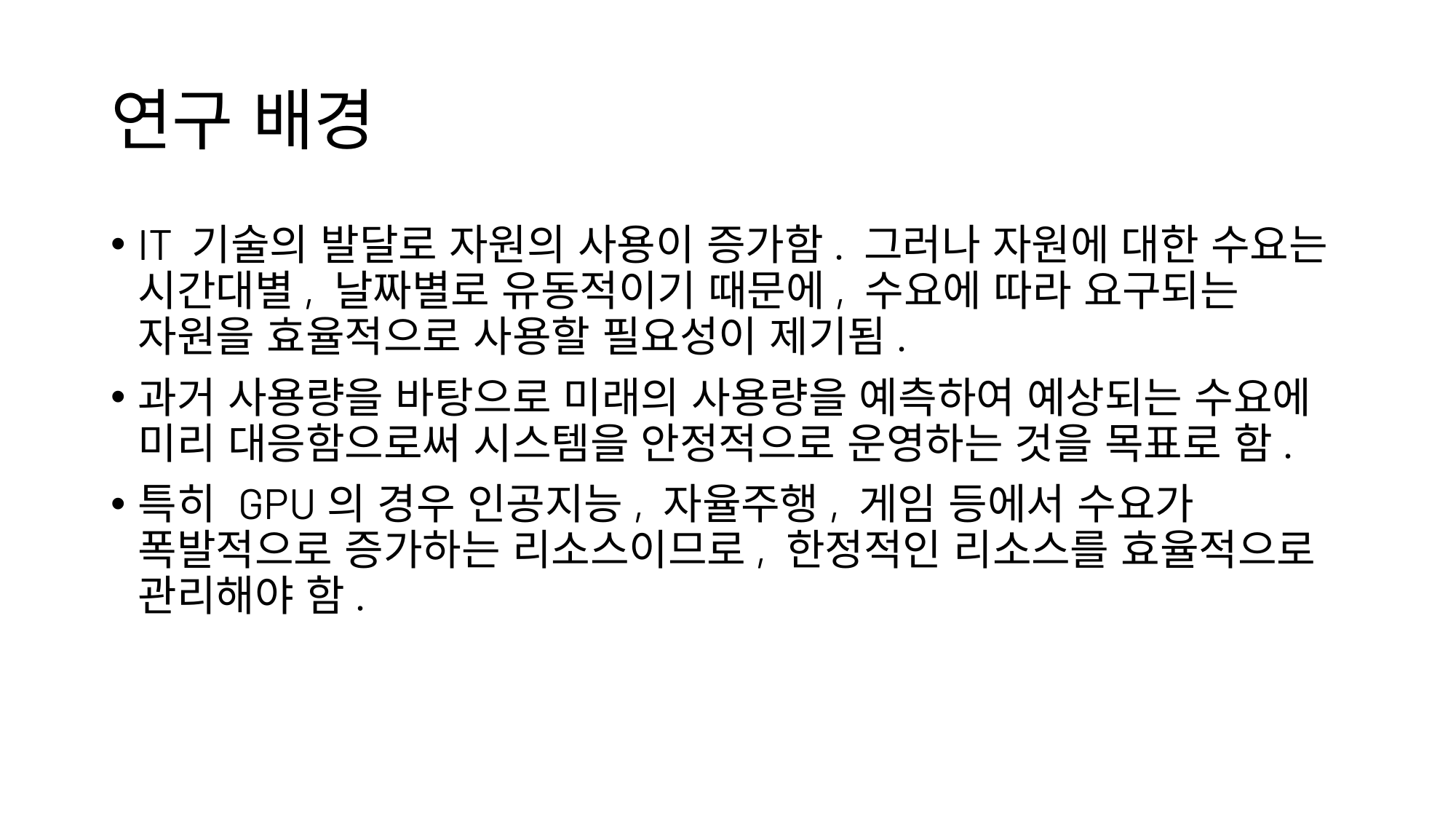

# 연구 배경
IT 기술의 발달로 자원의 사용이 증가함. 그러나 자원에 대한 수요는 시간대별, 날짜별로 유동적이기 때문에, 수요에 따라 요구되는 자원을 효율적으로 사용할 필요성이 제기됨.
과거 사용량을 바탕으로 미래의 사용량을 예측하여 예상되는 수요에 미리 대응함으로써 시스템을 안정적으로 운영하는 것을 목표로 함.
특히 GPU의 경우 인공지능, 자율주행, 게임 등에서 수요가 폭발적으로 증가하는 리소스이므로, 한정적인 리소스를 효율적으로 관리해야 함.